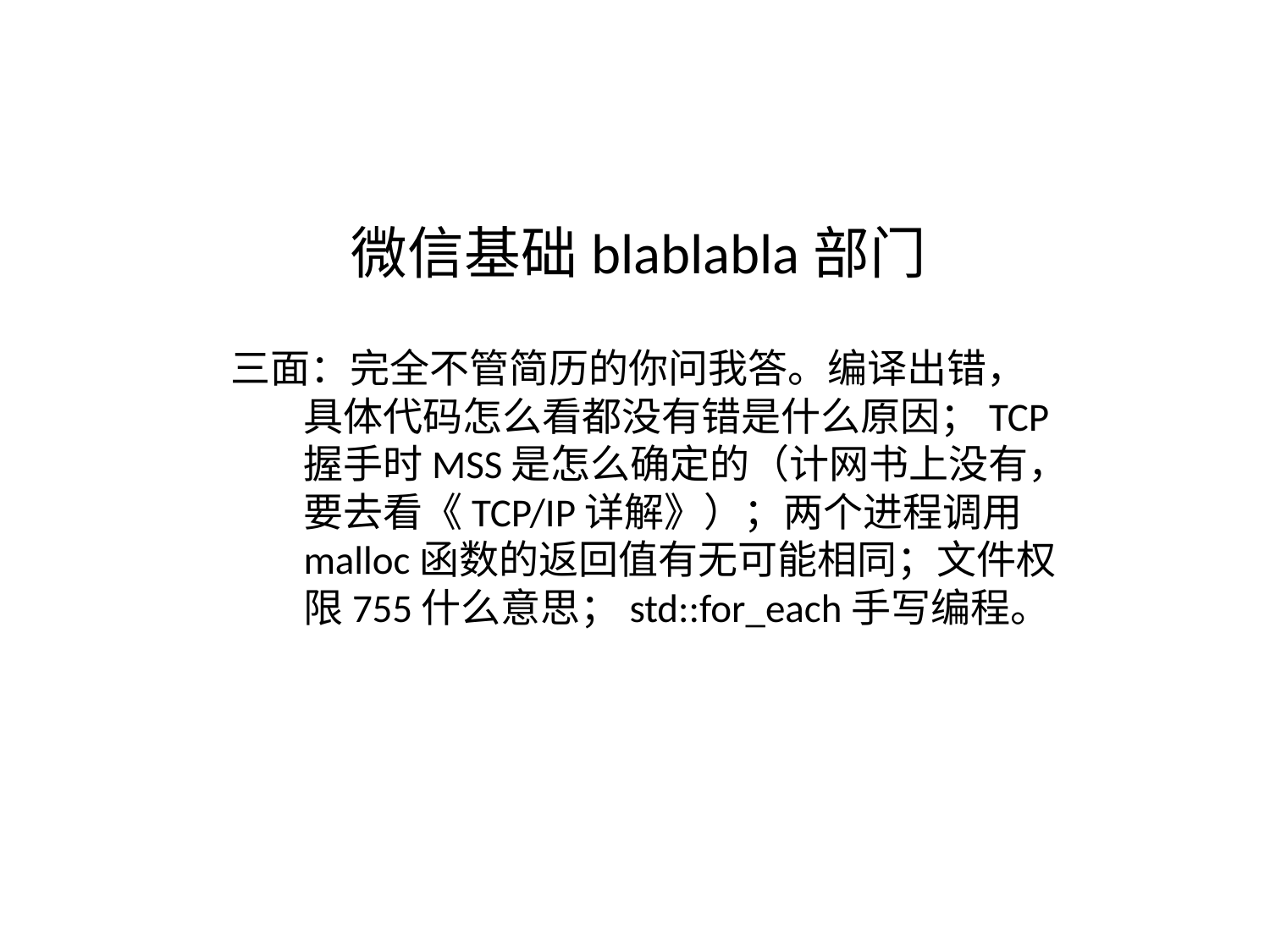

# 微信基础blablabla部门
三面：完全不管简历的你问我答。编译出错，具体代码怎么看都没有错是什么原因；TCP握手时MSS是怎么确定的（计网书上没有，要去看《TCP/IP详解》）；两个进程调用malloc函数的返回值有无可能相同；文件权限755什么意思；std::for_each手写编程。